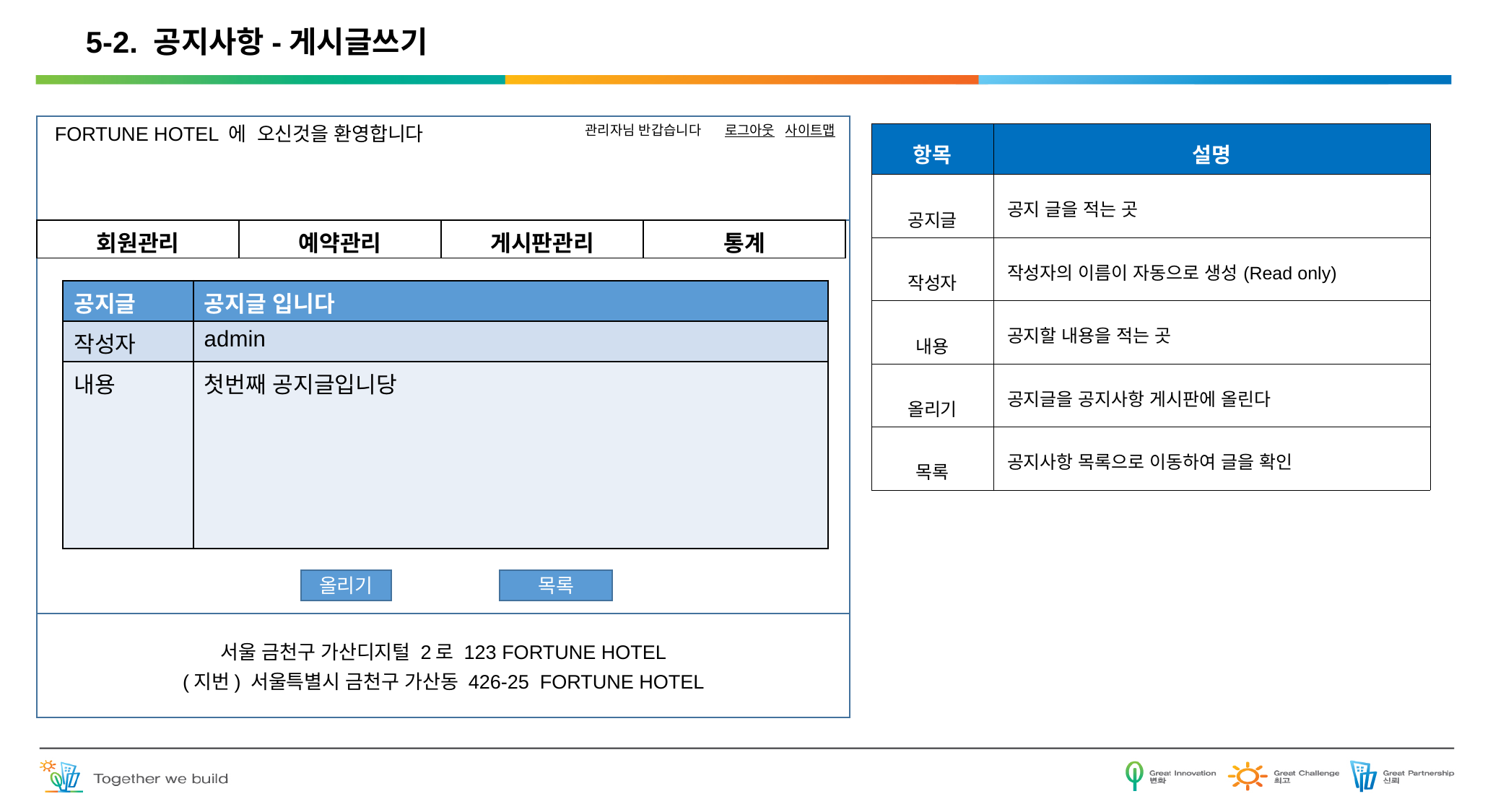

# 5-2. 공지사항-게시글쓰기
FORTUNE HOTEL 에  오신것을 환영합니다

관리자님 반갑습니다
로그아웃
사이트맵

| 항목 | 설명 |
| --- | --- |
| 공지글 | 공지 글을 적는 곳 |
| 작성자 | 작성자의 이름이 자동으로 생성(Read only) |
| 내용 | 공지할 내용을 적는 곳 |
| 올리기 | 공지글을 공지사항 게시판에 올린다 |
| 목록 | 공지사항 목록으로 이동하여 글을 확인 |
| 회원관리 | 예약관리 | 게시판관리 | 통계 |
| --- | --- | --- | --- |
| 공지글 | 공지글 입니다 |
| --- | --- |
| 작성자 | admin |
| 내용 | 첫번째 공지글입니당 |
올리기
목록

서울 금천구 가산디지털 2로 123 FORTUNE HOTEL
(지번) 서울특별시 금천구 가산동 426-25  FORTUNE HOTEL